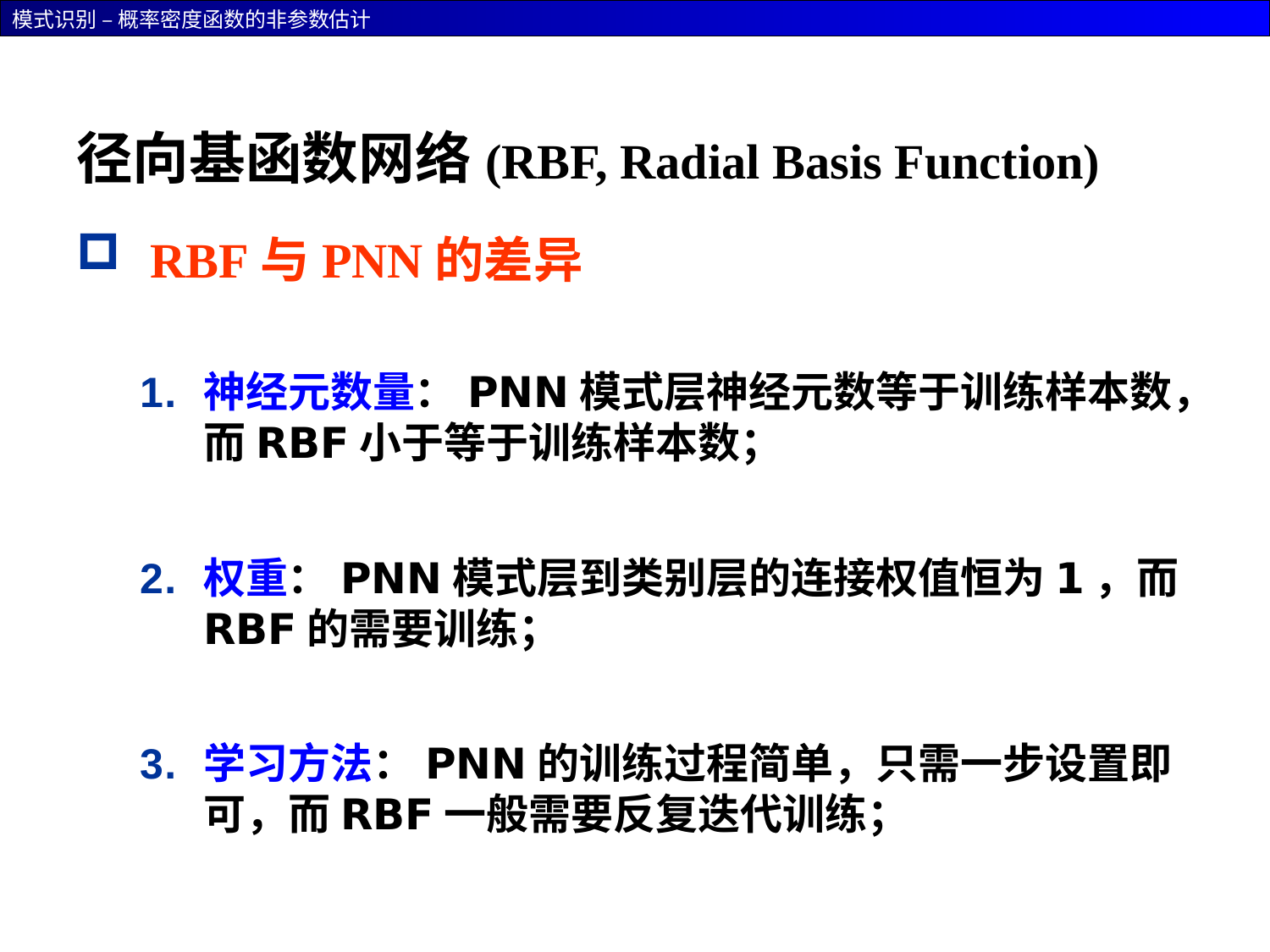

# 径向基函数网络(RBF, Radial Basis Function)
RBF与PNN的差异

神经元数量：PNN模式层神经元数等于训练样本数，而RBF小于等于训练样本数；

权重：PNN模式层到类别层的连接权值恒为1，而RBF的需要训练；

学习方法：PNN的训练过程简单，只需一步设置即可，而RBF一般需要反复迭代训练；